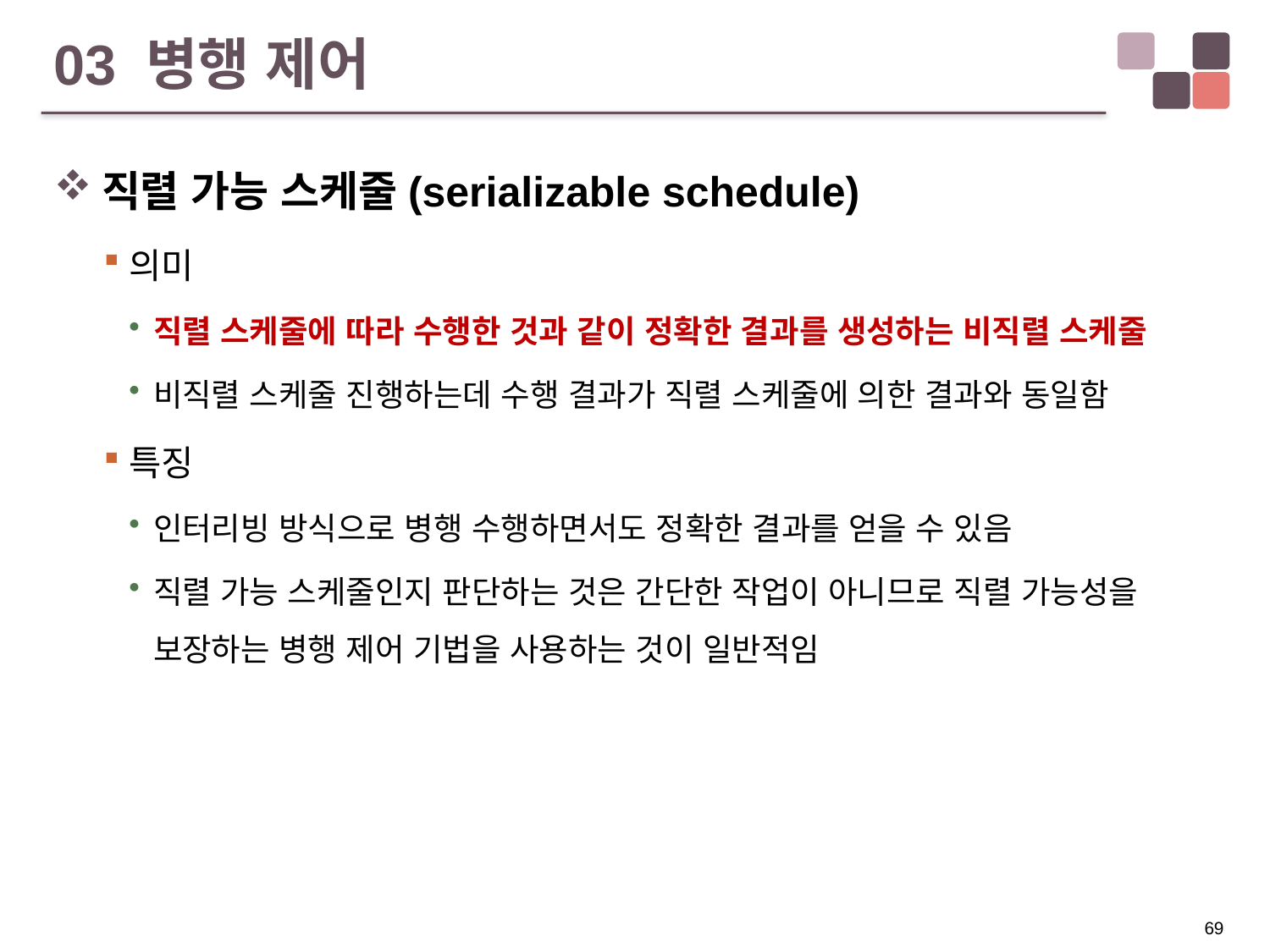

# 03 병행 제어
직렬 가능 스케줄(serializable schedule)
의미
직렬 스케줄에 따라 수행한 것과 같이 정확한 결과를 생성하는 비직렬 스케줄
비직렬 스케줄 진행하는데 수행 결과가 직렬 스케줄에 의한 결과와 동일함
특징
인터리빙 방식으로 병행 수행하면서도 정확한 결과를 얻을 수 있음
직렬 가능 스케줄인지 판단하는 것은 간단한 작업이 아니므로 직렬 가능성을 보장하는 병행 제어 기법을 사용하는 것이 일반적임